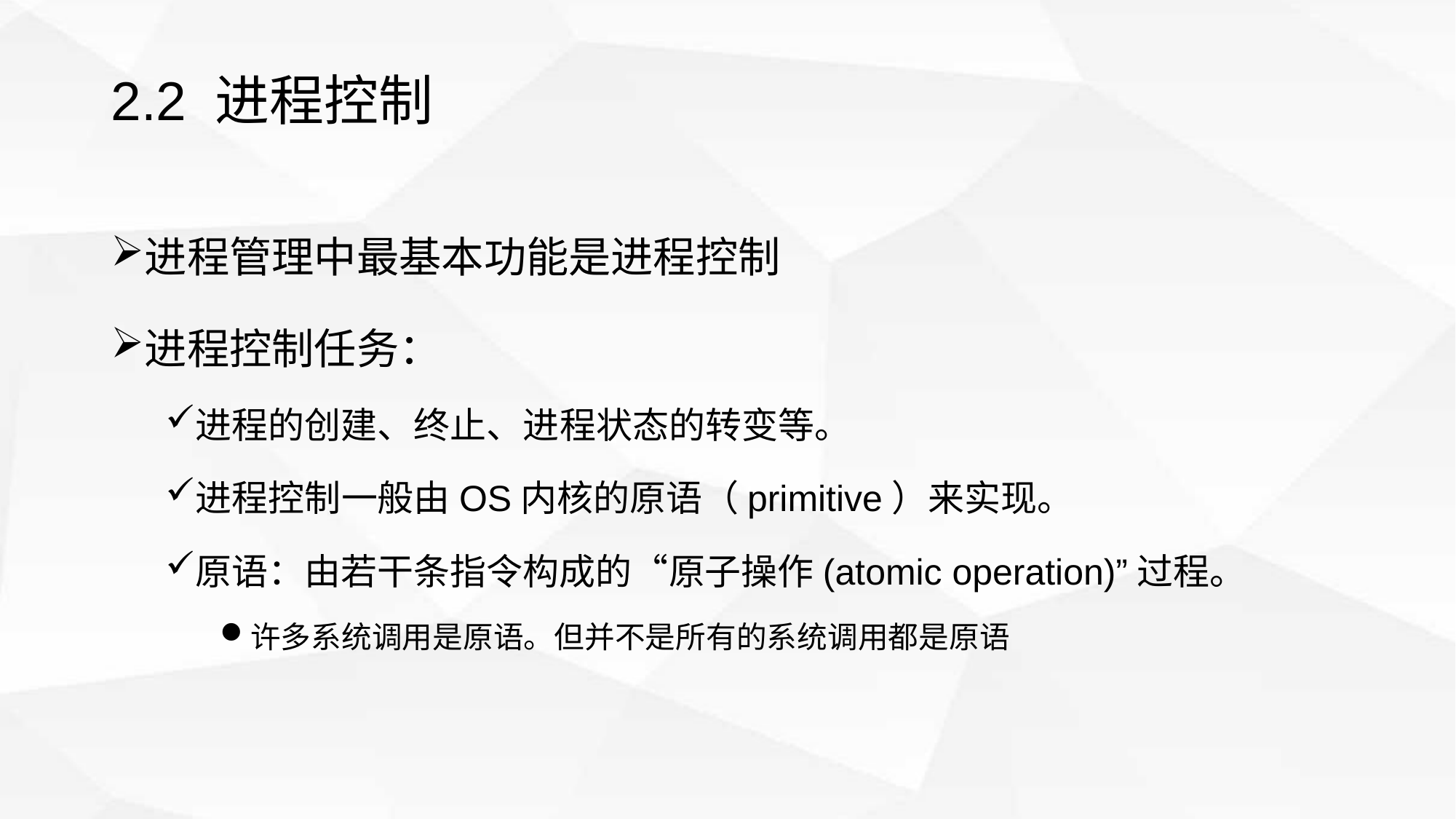

# 2.2 进程控制
进程管理中最基本功能是进程控制
进程控制任务：
进程的创建、终止、进程状态的转变等。
进程控制一般由OS内核的原语（primitive）来实现。
原语：由若干条指令构成的“原子操作(atomic operation)”过程。
许多系统调用是原语。但并不是所有的系统调用都是原语